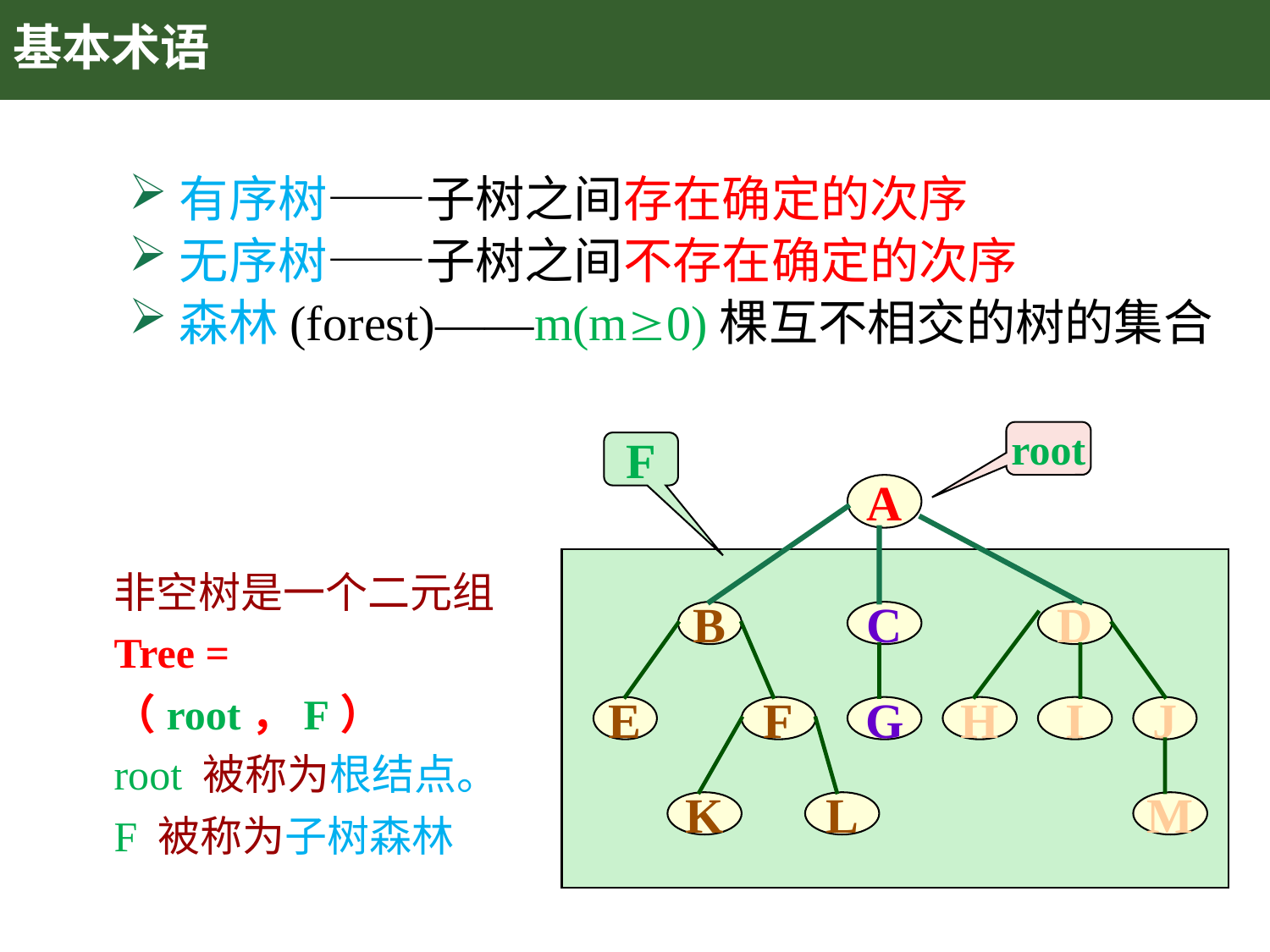

# 基本术语
有序树——子树之间存在确定的次序
无序树——子树之间不存在确定的次序
森林(forest)——m(m≥0)棵互不相交的树的集合
root
F
A

非空树是一个二元组 Tree = （root，F）
root 被称为根结点。  F 被称为子树森林

B
C
D

E
F
G
H
I
J

K
L
M